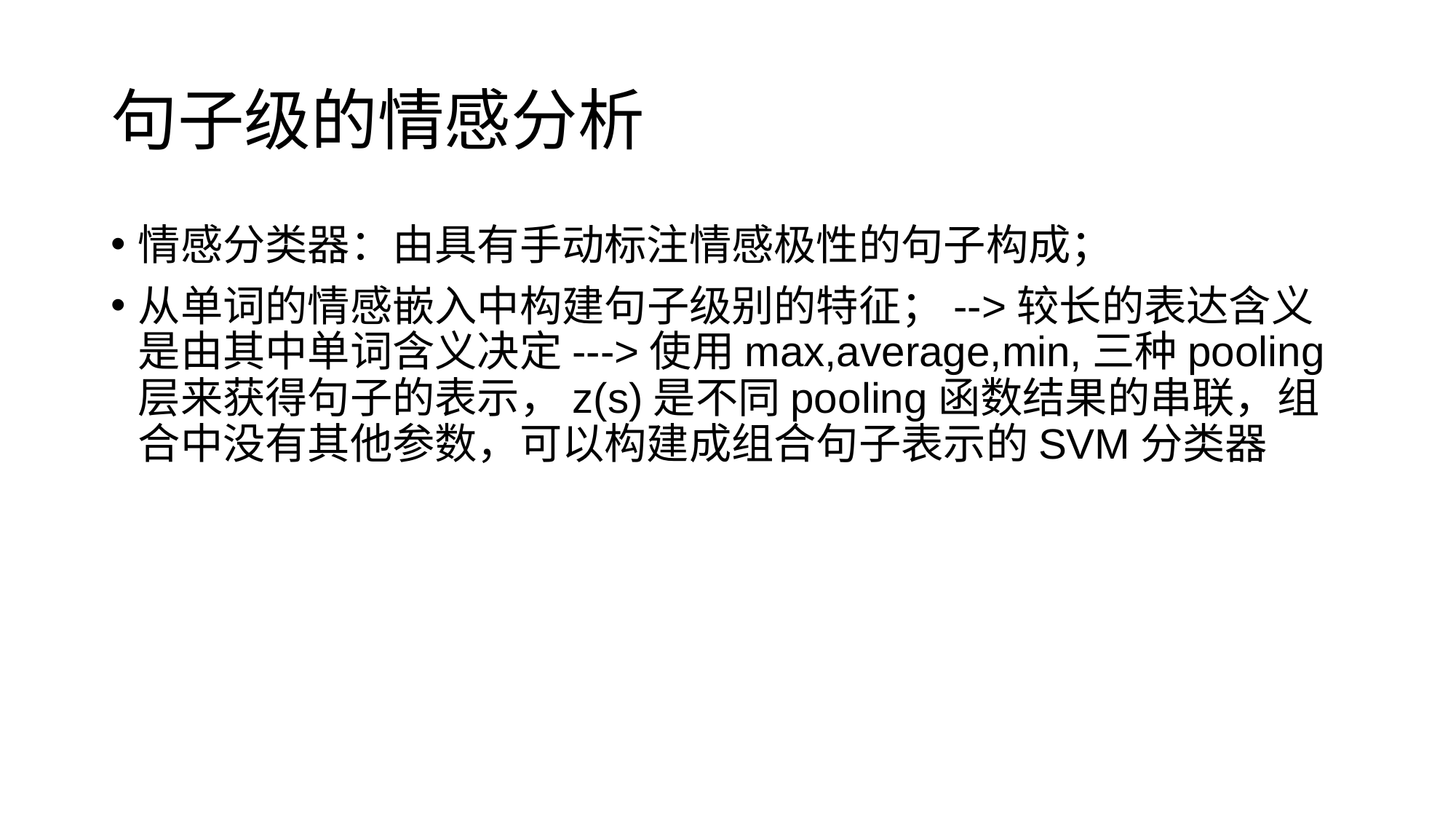

# 句子级的情感分析
情感分类器：由具有手动标注情感极性的句子构成；
从单词的情感嵌入中构建句子级别的特征；-->较长的表达含义是由其中单词含义决定--->使用max,average,min,三种pooling层来获得句子的表示，z(s)是不同pooling函数结果的串联，组合中没有其他参数，可以构建成组合句子表示的SVM分类器